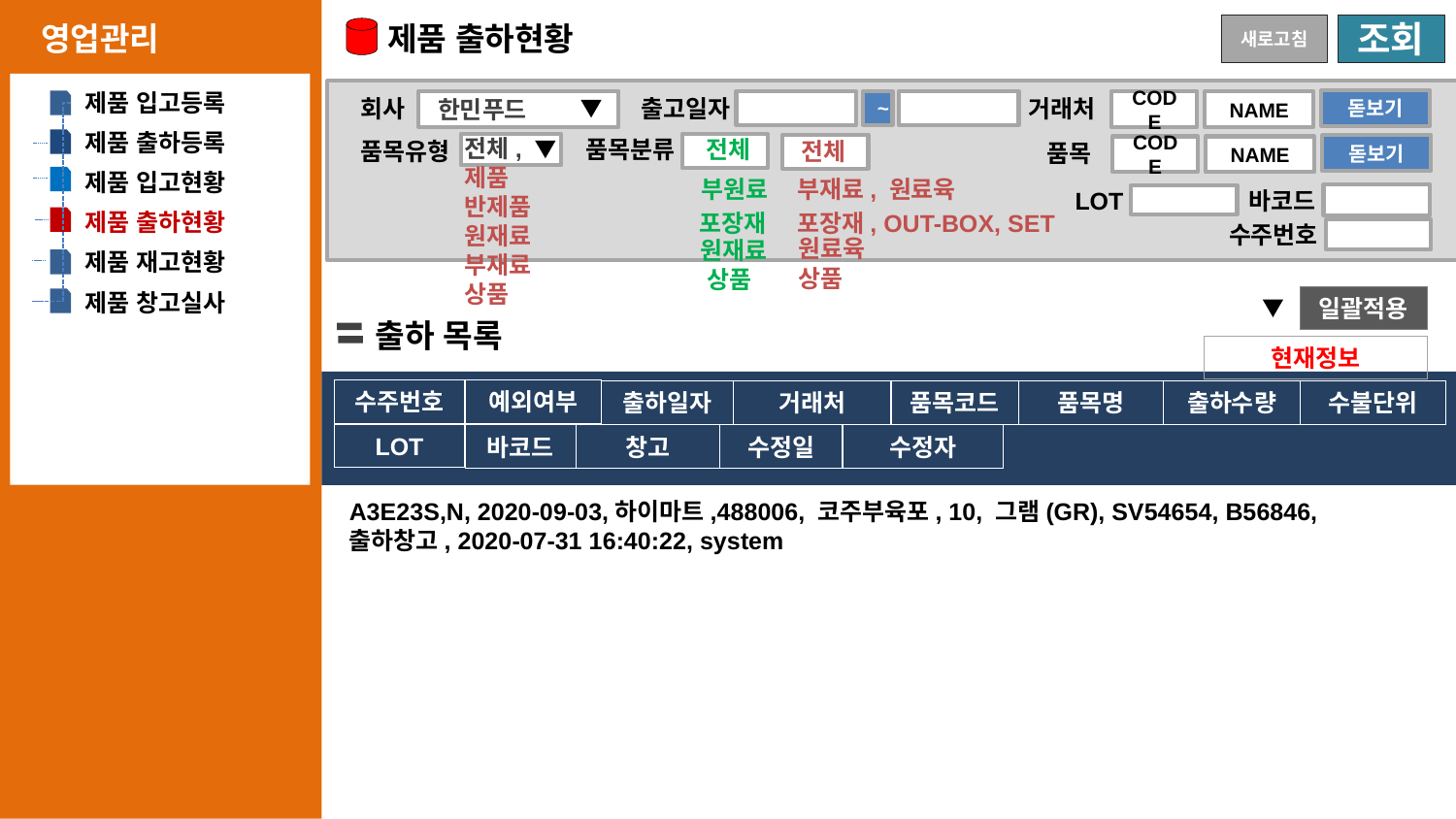

제품 출하현황
영업관리
새로고침
조회

제품 입고등록

거래처
회사
출고일자
한민푸드
돋보기

~

CODE
NAME

제품 출하등록
전체,
제품
반제품
원재료
부재료
상품
전체
전체
부원료
부재료, 원료육
포장재
포장재, OUT-BOX, SET
원료육
원재료
상품
상품
품목분류
품목유형

품목

돋보기
CODE
NAME

제품 입고현황

바코드
LOT

제품 출하현황

수주번호

제품 재고현황

제품 창고실사
일괄적용

출하 목록

현재정보

수주번호
예외여부
출하일자
거래처
품목코드
품목명
출하수량
수불단위
LOT
창고
수정일
수정자
바코드
A3E23S,N, 2020-09-03,하이마트,488006, 코주부육포, 10, 그램(GR), SV54654, B56846,
출하창고, 2020-07-31 16:40:22, system